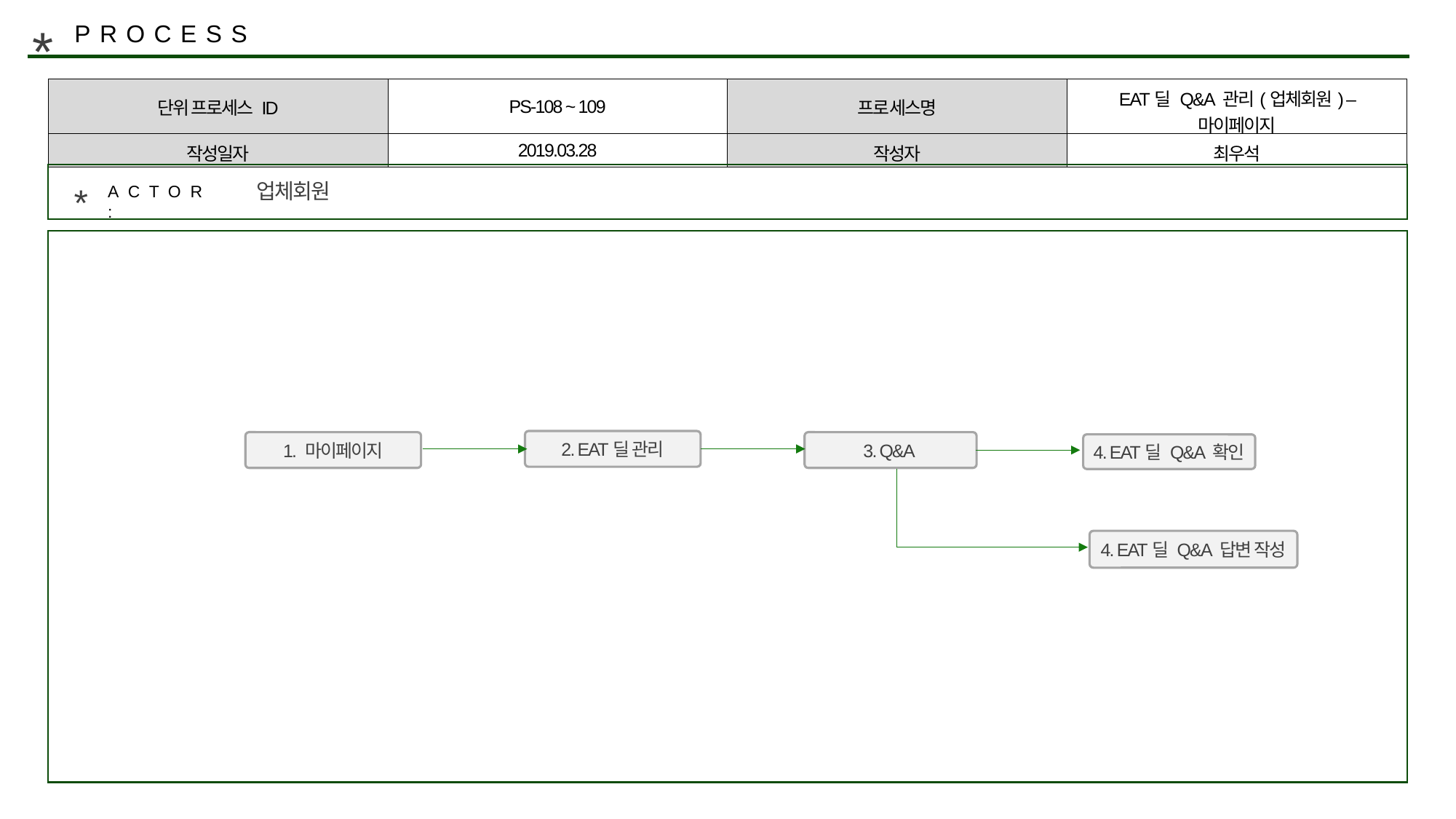

*
PROCESS
| 단위 프로세스 ID | PS-108 ~ 109 | 프로세스명 | EAT딜 Q&A 관리(업체회원) – 마이페이지 |
| --- | --- | --- | --- |
| 작성일자 | 2019.03.28 | 작성자 | 최우석 |

업체회원
*
ACTOR :

2. EAT딜 관리
1. 마이페이지
3. Q&A
4. EAT딜 Q&A 확인
4. EAT딜 Q&A 답변 작성